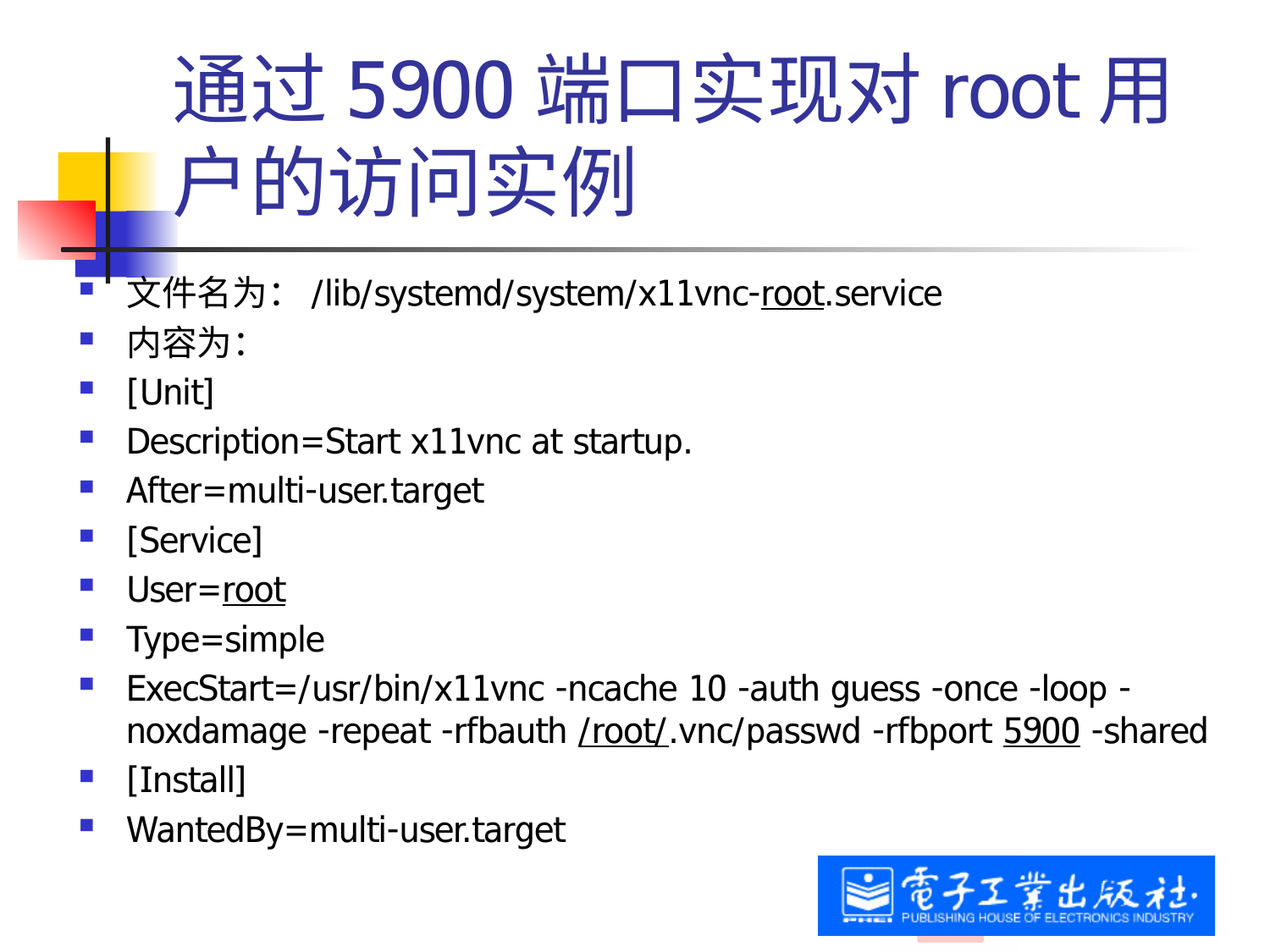

# 通过5900端口实现对root用户的访问实例
文件名为：/lib/systemd/system/x11vnc-root.service
内容为：
[Unit]
Description=Start x11vnc at startup.
After=multi-user.target
[Service]
User=root
Type=simple
ExecStart=/usr/bin/x11vnc -ncache 10 -auth guess -once -loop -noxdamage -repeat -rfbauth /root/.vnc/passwd -rfbport 5900 -shared
[Install]
WantedBy=multi-user.target